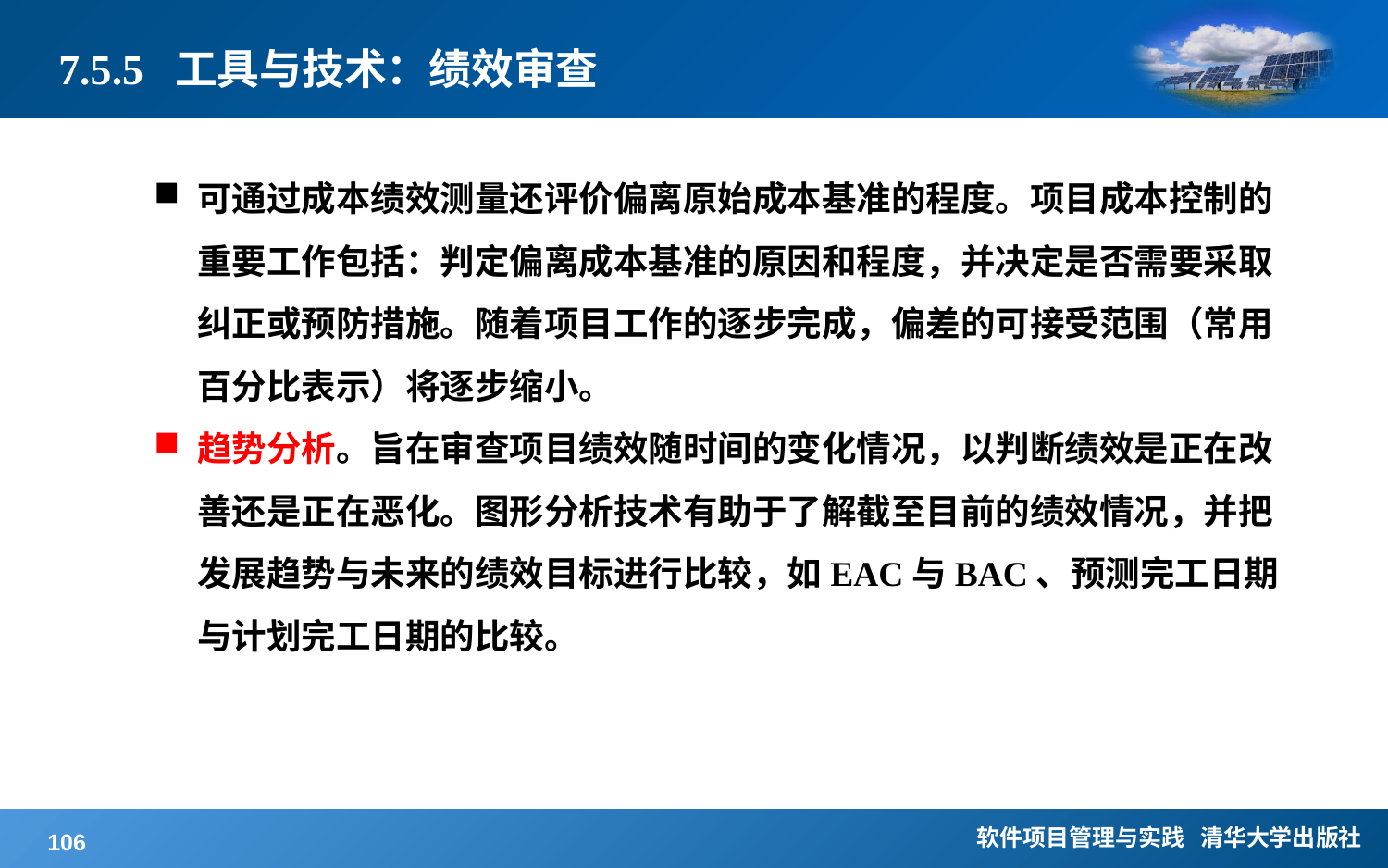

# 7.5.5  工具与技术：绩效审查
可通过成本绩效测量还评价偏离原始成本基准的程度。项目成本控制的重要工作包括：判定偏离成本基准的原因和程度，并决定是否需要采取纠正或预防措施。随着项目工作的逐步完成，偏差的可接受范围（常用百分比表示）将逐步缩小。
趋势分析。旨在审查项目绩效随时间的变化情况，以判断绩效是正在改善还是正在恶化。图形分析技术有助于了解截至目前的绩效情况，并把发展趋势与未来的绩效目标进行比较，如EAC与BAC、预测完工日期与计划完工日期的比较。